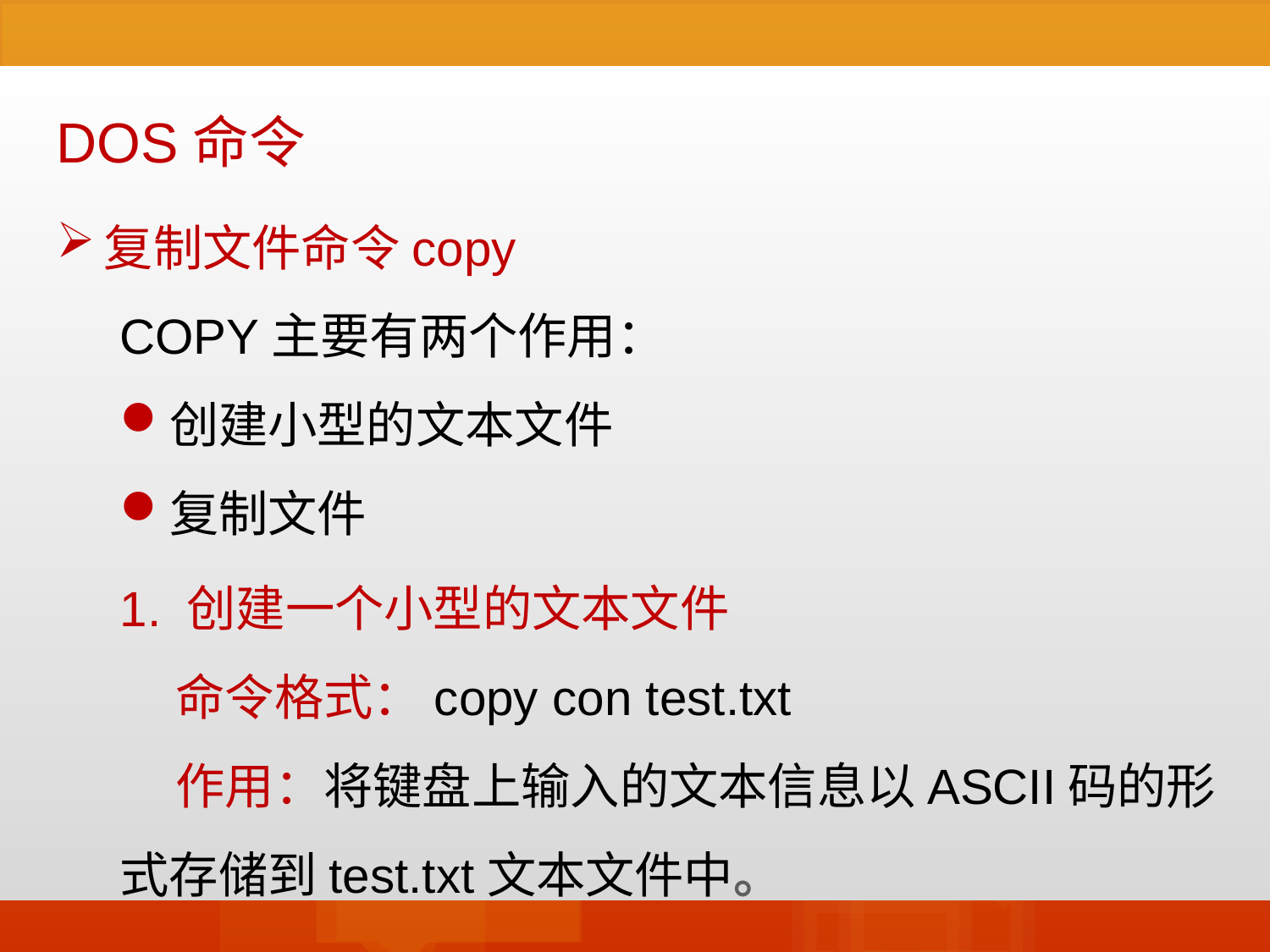

DOS命令
复制文件命令copy
COPY主要有两个作用：
创建小型的文本文件
复制文件
1. 创建一个小型的文本文件
    命令格式：copy con test.txt
    作用：将键盘上输入的文本信息以ASCII码的形式存储到test.txt文本文件中。